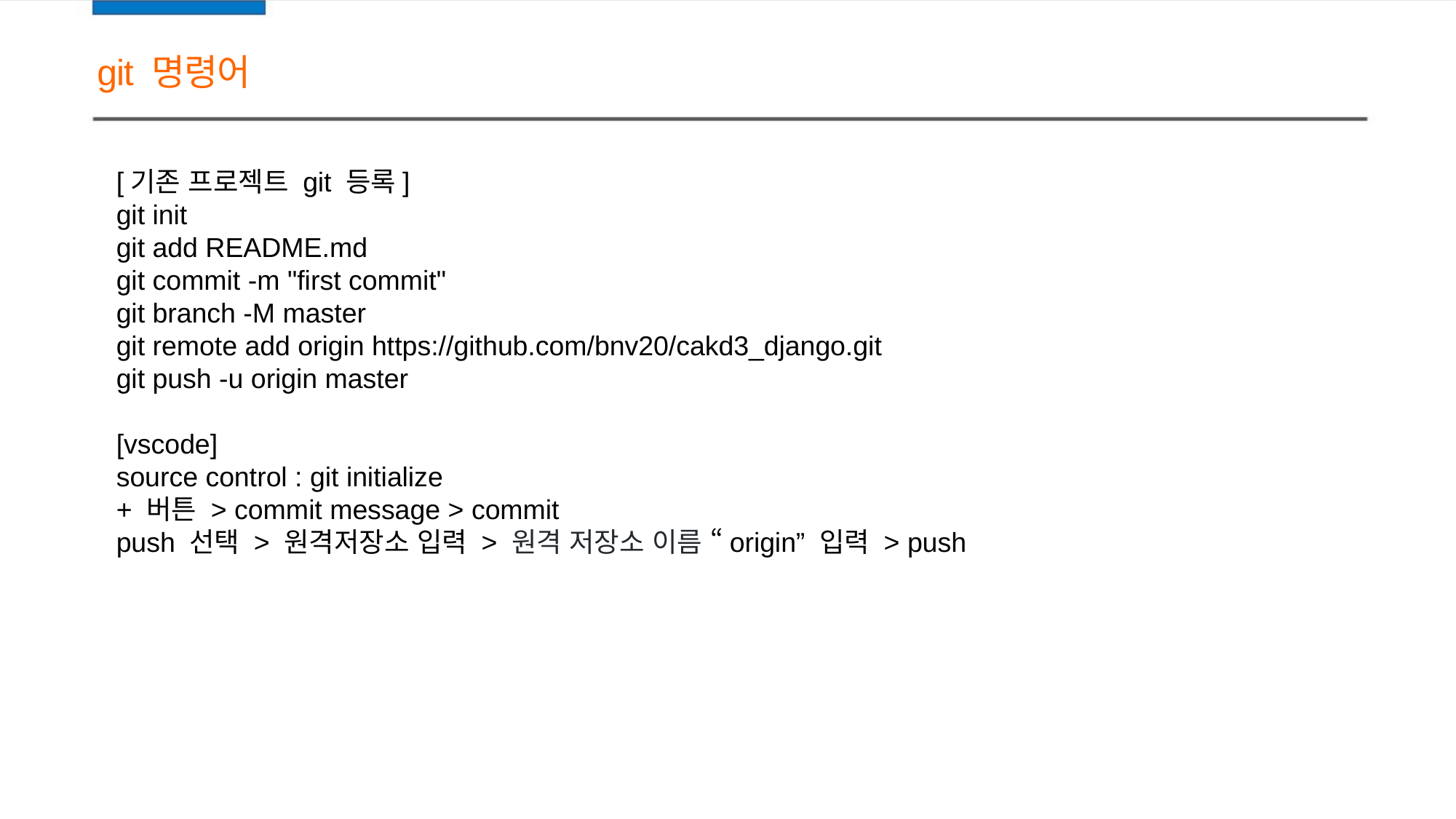

git 명령어
[기존 프로젝트 git 등록]
git init
git add README.md
git commit -m "first commit"
git branch -M master
git remote add origin https://github.com/bnv20/cakd3_django.git
git push -u origin master

[vscode]
source control : git initialize
+ 버튼 > commit message > commit
push 선택 > 원격저장소 입력 > 원격 저장소 이름 “origin” 입력 > push